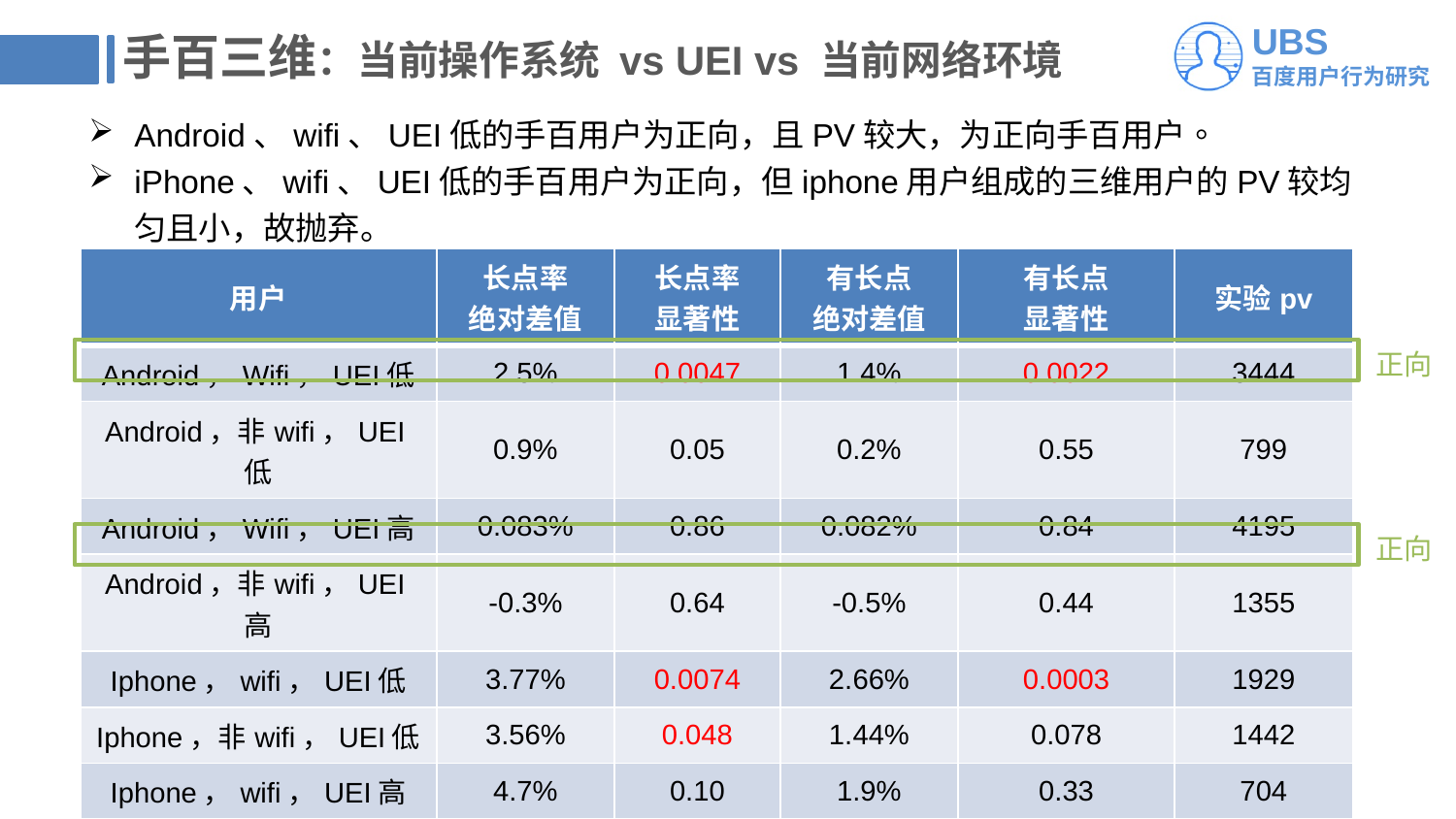

# 手百三维：当前操作系统 vs UEI vs 当前网络环境

Android、wifi、UEI低的手百用户为正向，且PV较大，为正向手百用户。
iPhone、wifi、UEI低的手百用户为正向，但iphone用户组成的三维用户的PV较均匀且小，故抛弃。
| 用户 | 长点率 绝对差值 | 长点率 显著性 | 有长点 绝对差值 | 有长点 显著性 | 实验pv |
| --- | --- | --- | --- | --- | --- |
| Android，Wifi，UEI低 | 2.5% | 0.0047 | 1.4% | 0.0022 | 3444 |
| Android，非wifi，UEI低 | 0.9% | 0.05 | 0.2% | 0.55 | 799 |
| Android，Wifi，UEI高 | 0.083% | 0.86 | 0.082% | 0.84 | 4195 |
| Android，非wifi，UEI高 | -0.3% | 0.64 | -0.5% | 0.44 | 1355 |
| Iphone，wifi，UEI低 | 3.77% | 0.0074 | 2.66% | 0.0003 | 1929 |
| Iphone，非wifi，UEI低 | 3.56% | 0.048 | 1.44% | 0.078 | 1442 |
| Iphone，wifi，UEI高 | 4.7% | 0.10 | 1.9% | 0.33 | 704 |
| iPhone，非wifi,，UEI高 | 6.8% | 0.00012 | 4.6% | 0.00073 | 533 |

正向

正向